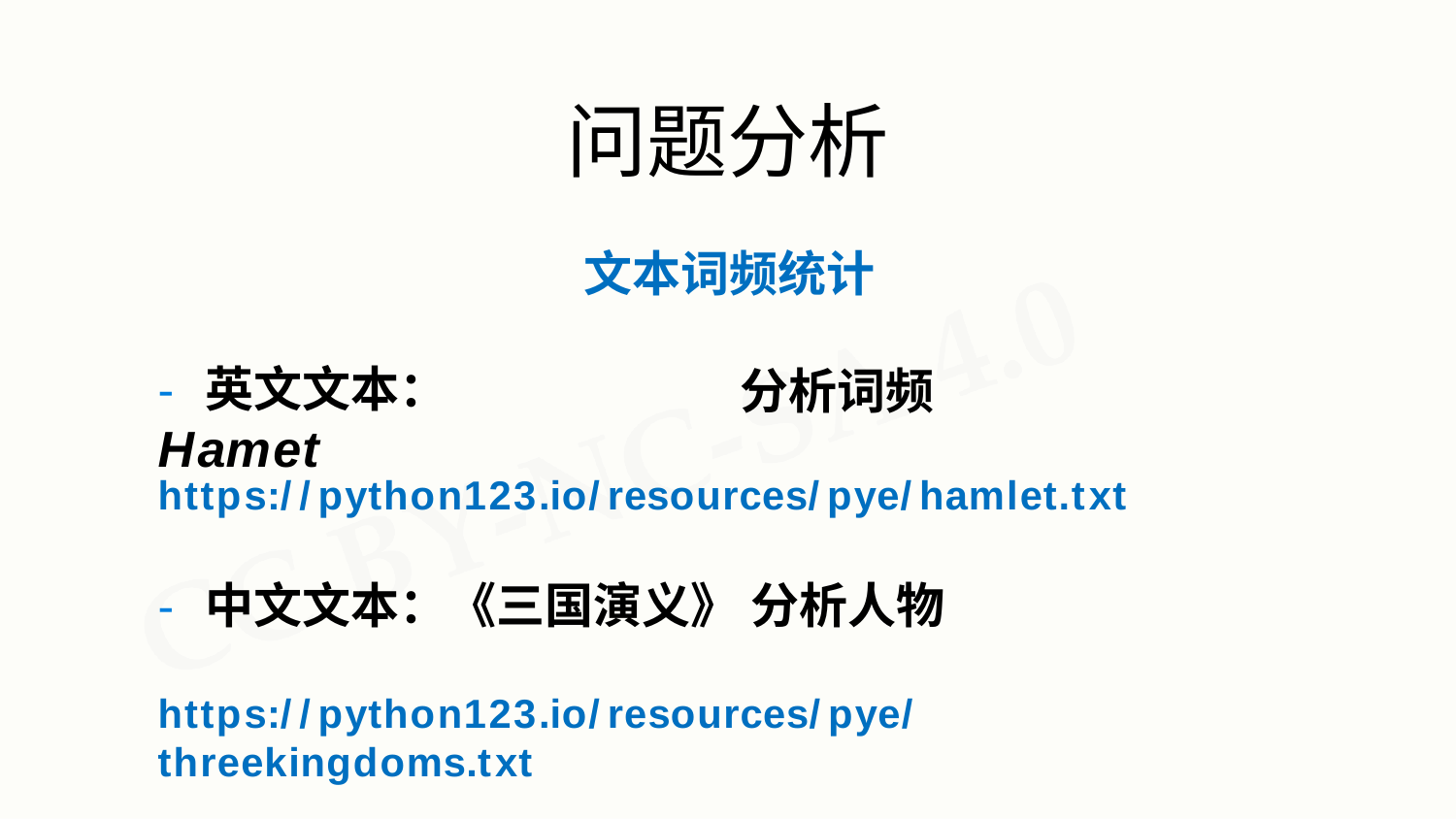

# 问题分析
文本词频统计

- 英文文本：Hamet
分析词频
https://python123.io/resources/pye/hamlet.txt

- 中文文本：《三国演义》 分析人物

https://python123.io/resources/pye/threekingdoms.txt